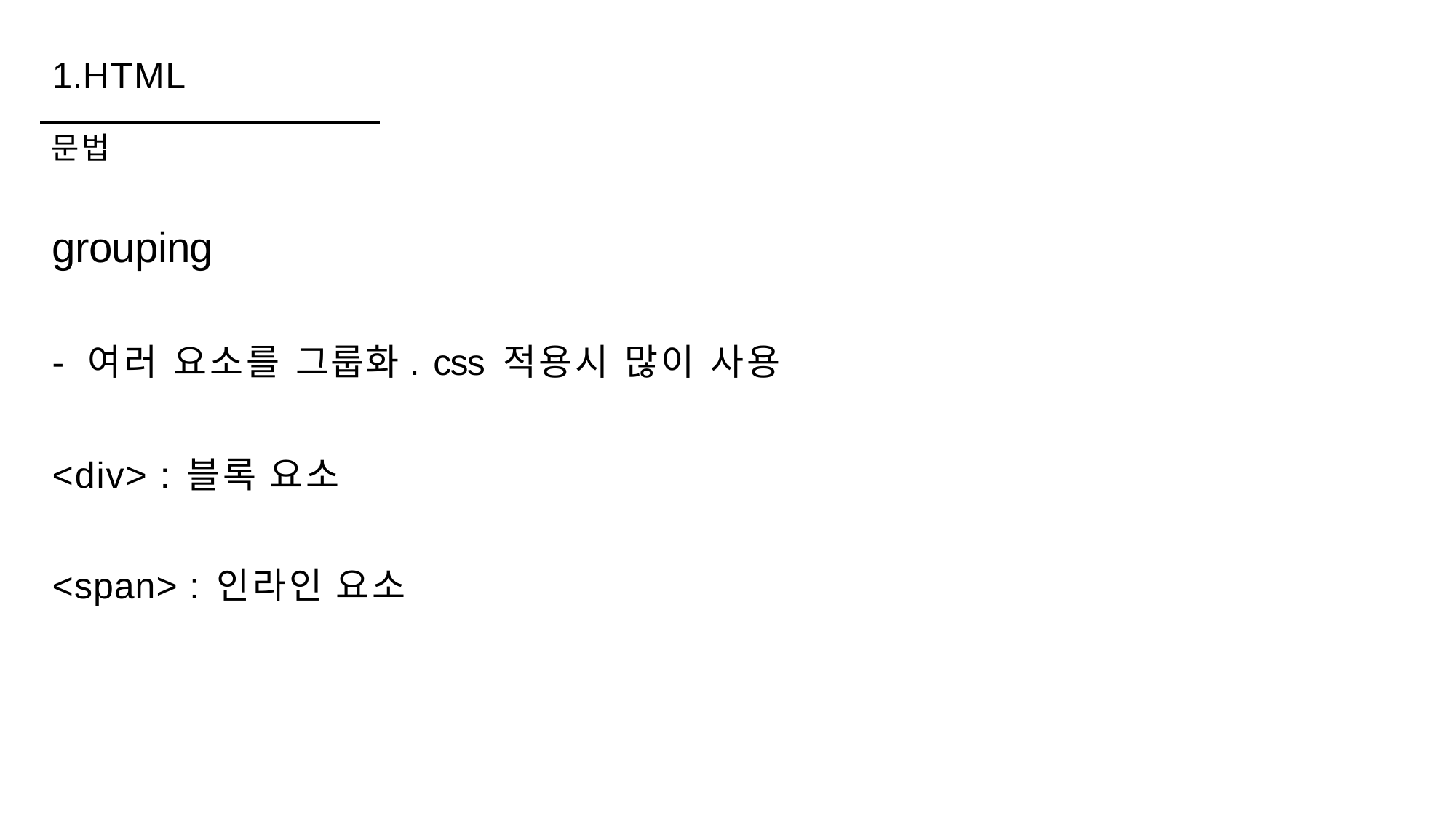

# 1.HTML

문법

grouping

- 여러 요소를 그룹화. css 적용시 많이 사용

<div> : 블록 요소

<span> : 인라인 요소